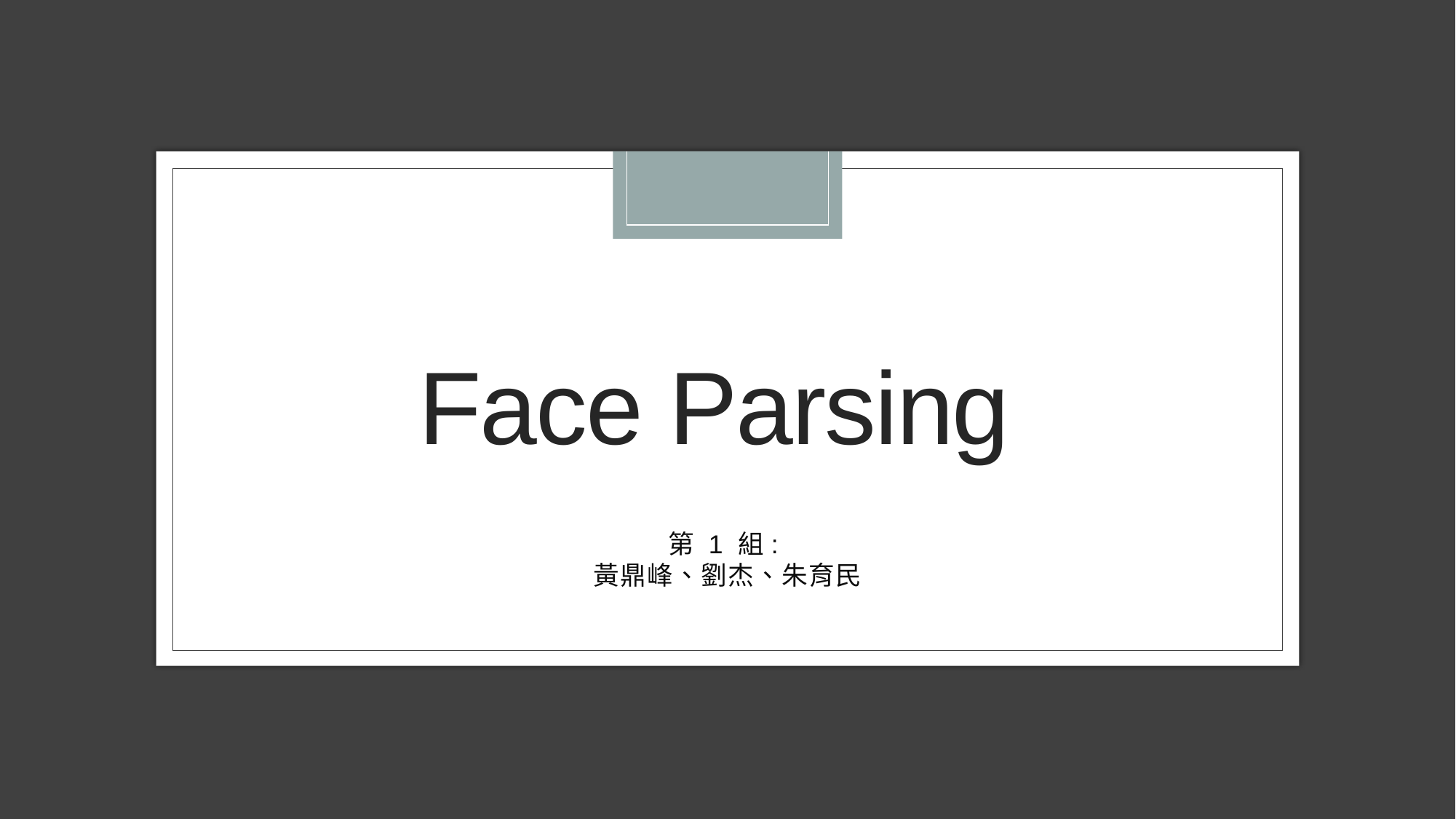

# Face Parsing
第 1 組:
黃鼎峰、劉杰、朱育民